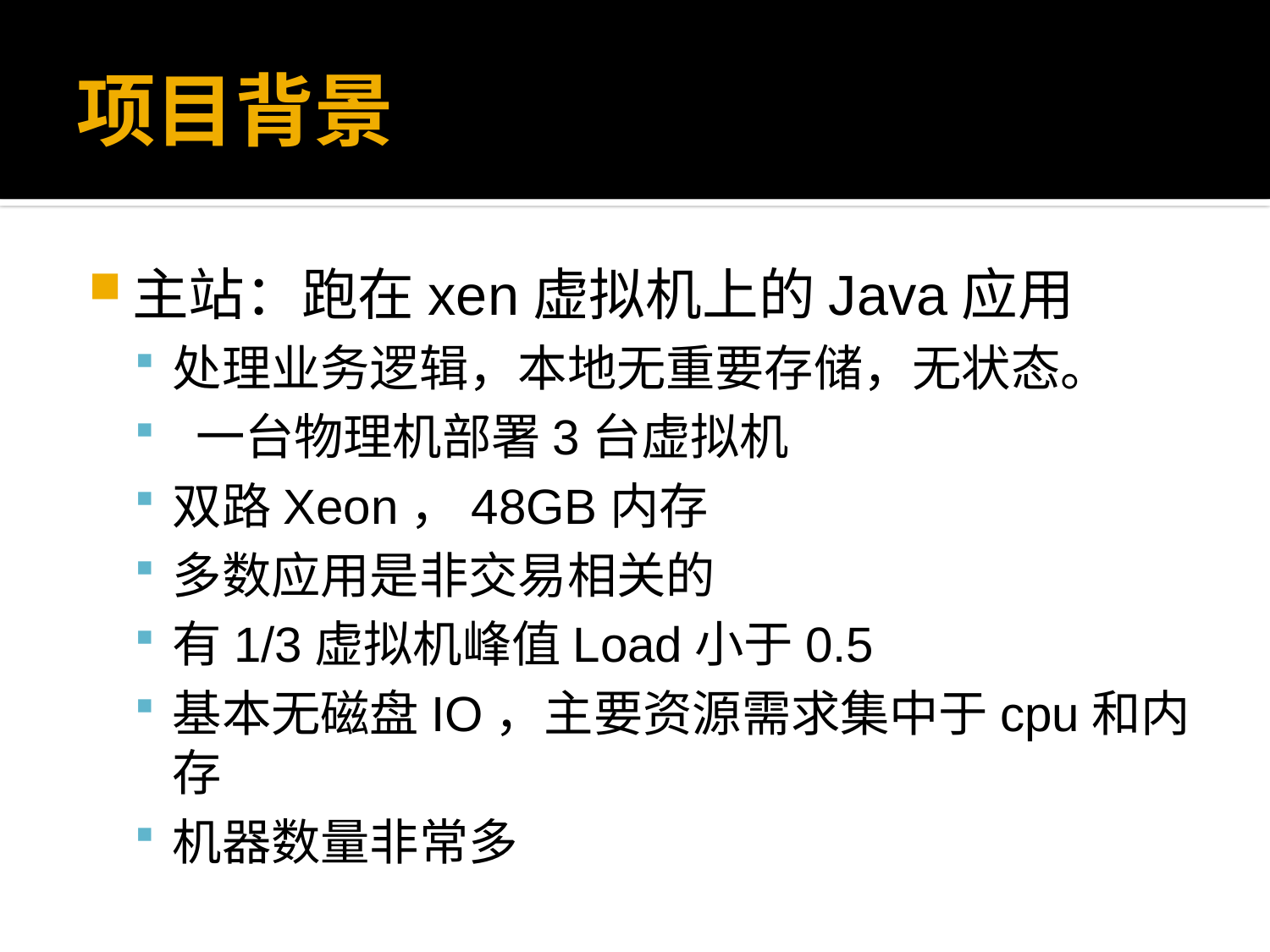

# 项目背景
主站：跑在xen虚拟机上的Java应用
处理业务逻辑，本地无重要存储，无状态。
 一台物理机部署3台虚拟机
双路Xeon，48GB内存
多数应用是非交易相关的
有1/3虚拟机峰值Load小于0.5
基本无磁盘IO，主要资源需求集中于cpu和内存
机器数量非常多